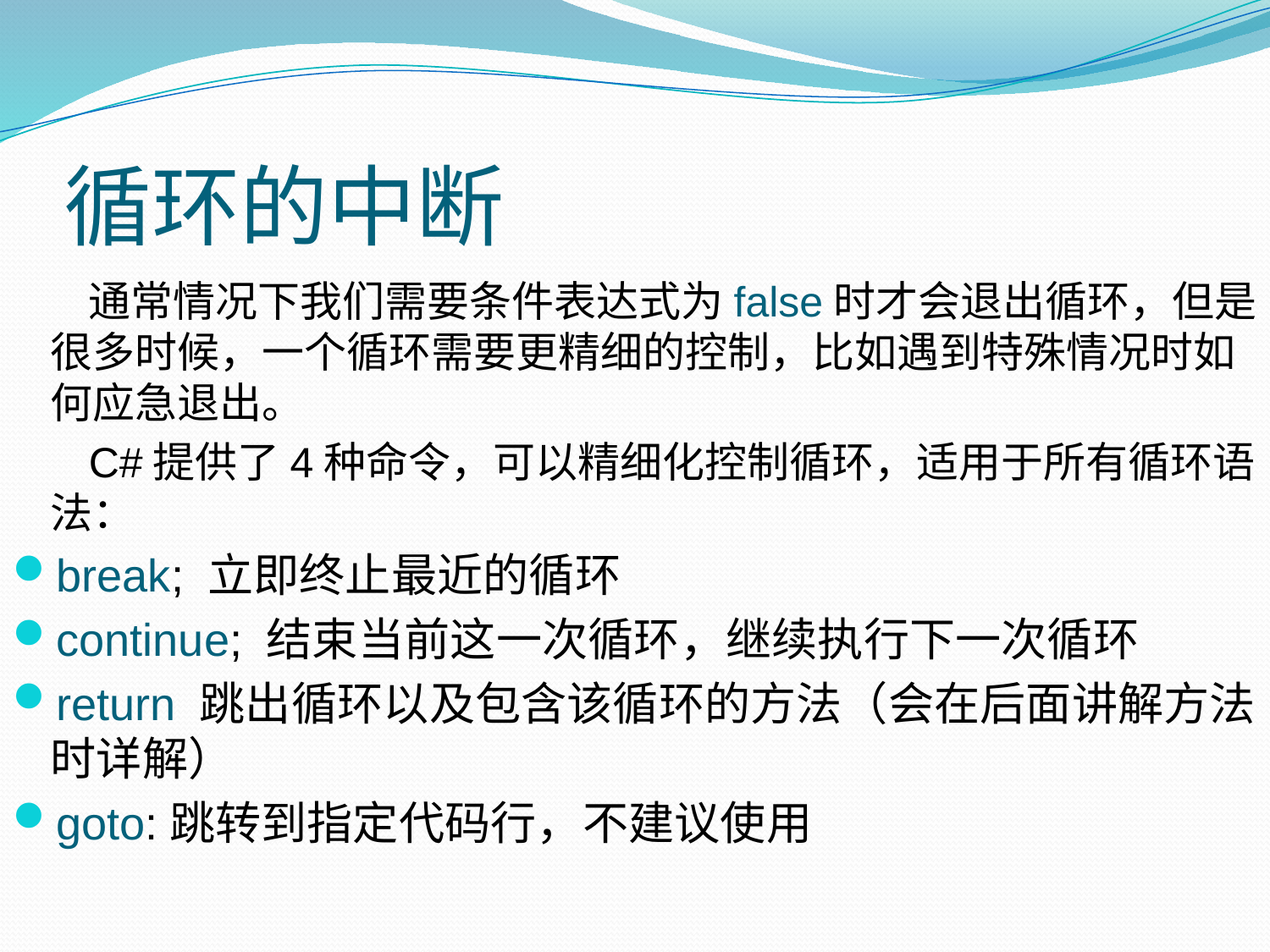

# 循环的中断
通常情况下我们需要条件表达式为false时才会退出循环，但是很多时候，一个循环需要更精细的控制，比如遇到特殊情况时如何应急退出。
C#提供了4种命令，可以精细化控制循环，适用于所有循环语法：
break; 立即终止最近的循环
continue; 结束当前这一次循环，继续执行下一次循环
return 跳出循环以及包含该循环的方法（会在后面讲解方法时详解）
goto:跳转到指定代码行，不建议使用